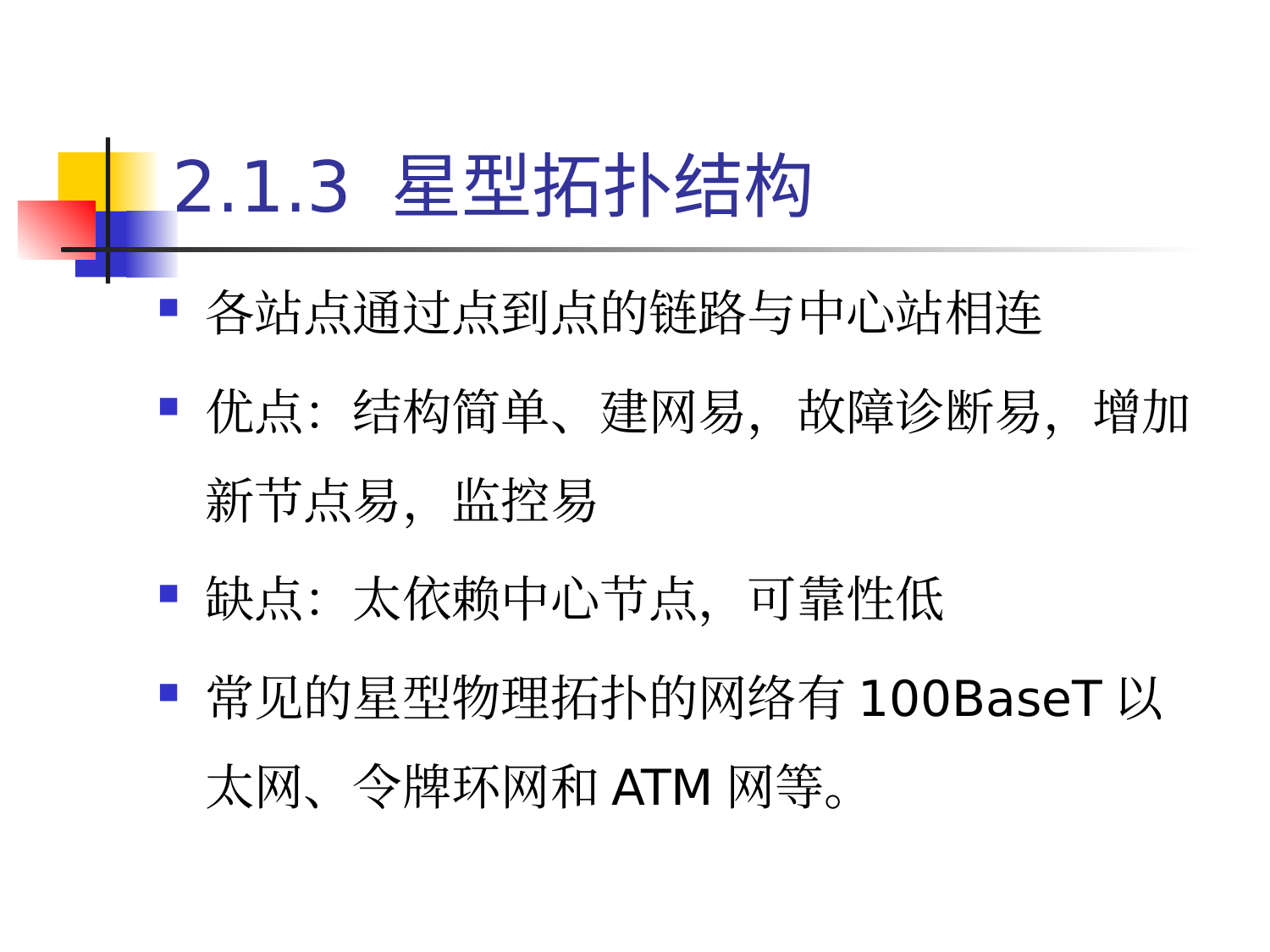

# 2.1.3 星型拓扑结构
各站点通过点到点的链路与中心站相连
优点：结构简单、建网易，故障诊断易，增加新节点易，监控易
缺点：太依赖中心节点，可靠性低
常见的星型物理拓扑的网络有100BaseT以太网、令牌环网和ATM网等。